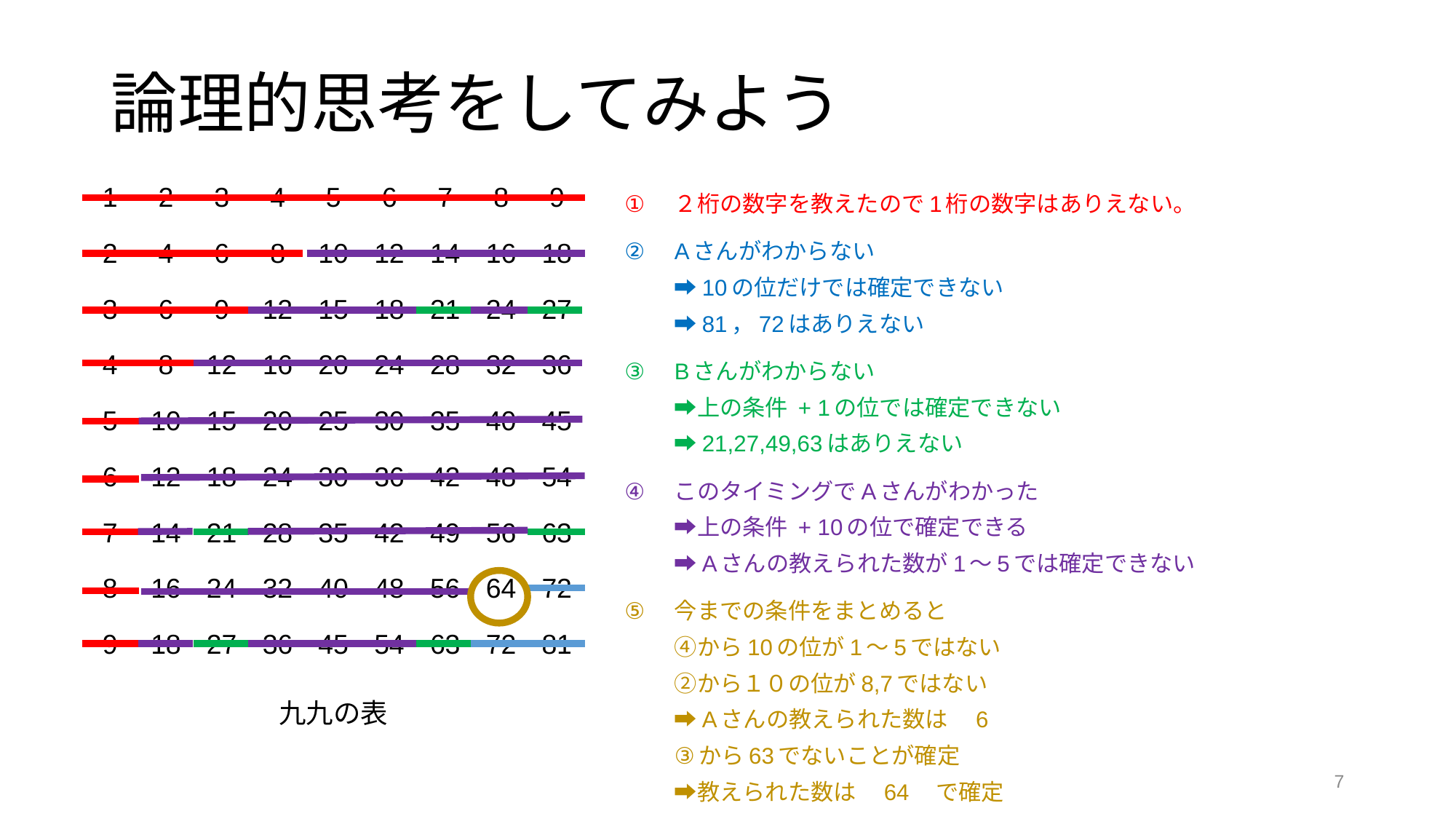

# 論理的思考をしてみよう
| 1 | 2 | 3 | 4 | 5 | 6 | 7 | 8 | 9 |
| --- | --- | --- | --- | --- | --- | --- | --- | --- |
| 2 | 4 | 6 | 8 | 10 | 12 | 14 | 16 | 18 |
| 3 | 6 | 9 | 12 | 15 | 18 | 21 | 24 | 27 |
| 4 | 8 | 12 | 16 | 20 | 24 | 28 | 32 | 36 |
| 5 | 10 | 15 | 20 | 25 | 30 | 35 | 40 | 45 |
| 6 | 12 | 18 | 24 | 30 | 36 | 42 | 48 | 54 |
| 7 | 14 | 21 | 28 | 35 | 42 | 49 | 56 | 63 |
| 8 | 16 | 24 | 32 | 40 | 48 | 56 | 64 | 72 |
| 9 | 18 | 27 | 36 | 45 | 54 | 63 | 72 | 81 |
２桁の数字を教えたので1桁の数字はありえない。
Aさんがわからない
➡10の位だけでは確定できない
➡81，72はありえない
Bさんがわからない
➡上の条件 + 1の位では確定できない
➡21,27,49,63はありえない
このタイミングでAさんがわかった
➡上の条件 + 10の位で確定できる
➡Aさんの教えられた数が1～5では確定できない
今までの条件をまとめると
④から10の位が1～5ではない
②から１０の位が8,7ではない
➡Aさんの教えられた数は　6
③から63でないことが確定
➡教えられた数は　64　で確定

九九の表
7